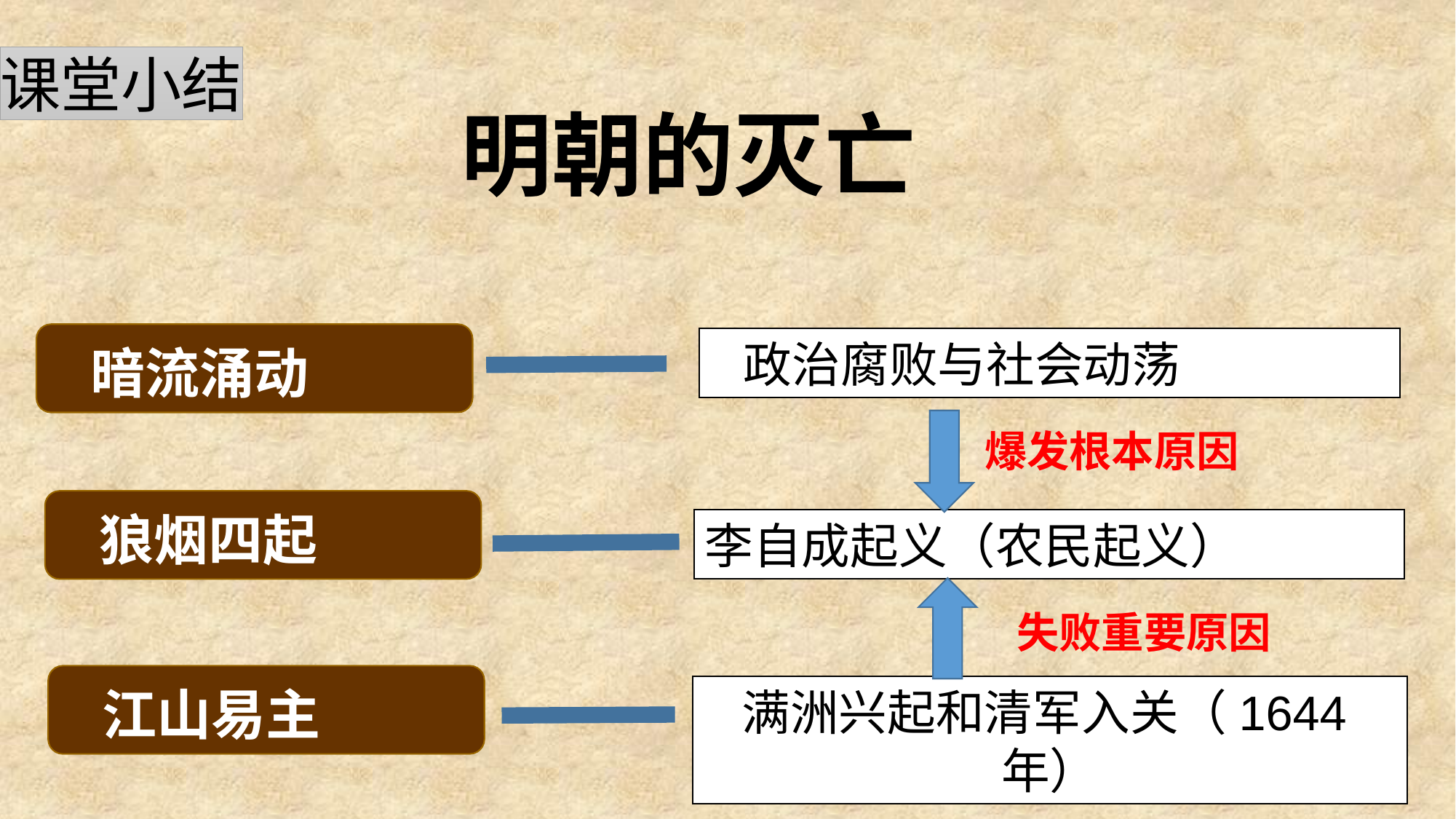

课堂小结
明朝的灭亡
   暗流涌动
  政治腐败与社会动荡

爆发根本原因
   狼烟四起
李自成起义（农民起义）

失败重要原因
   江山易主
满洲兴起和清军入关（1644年）